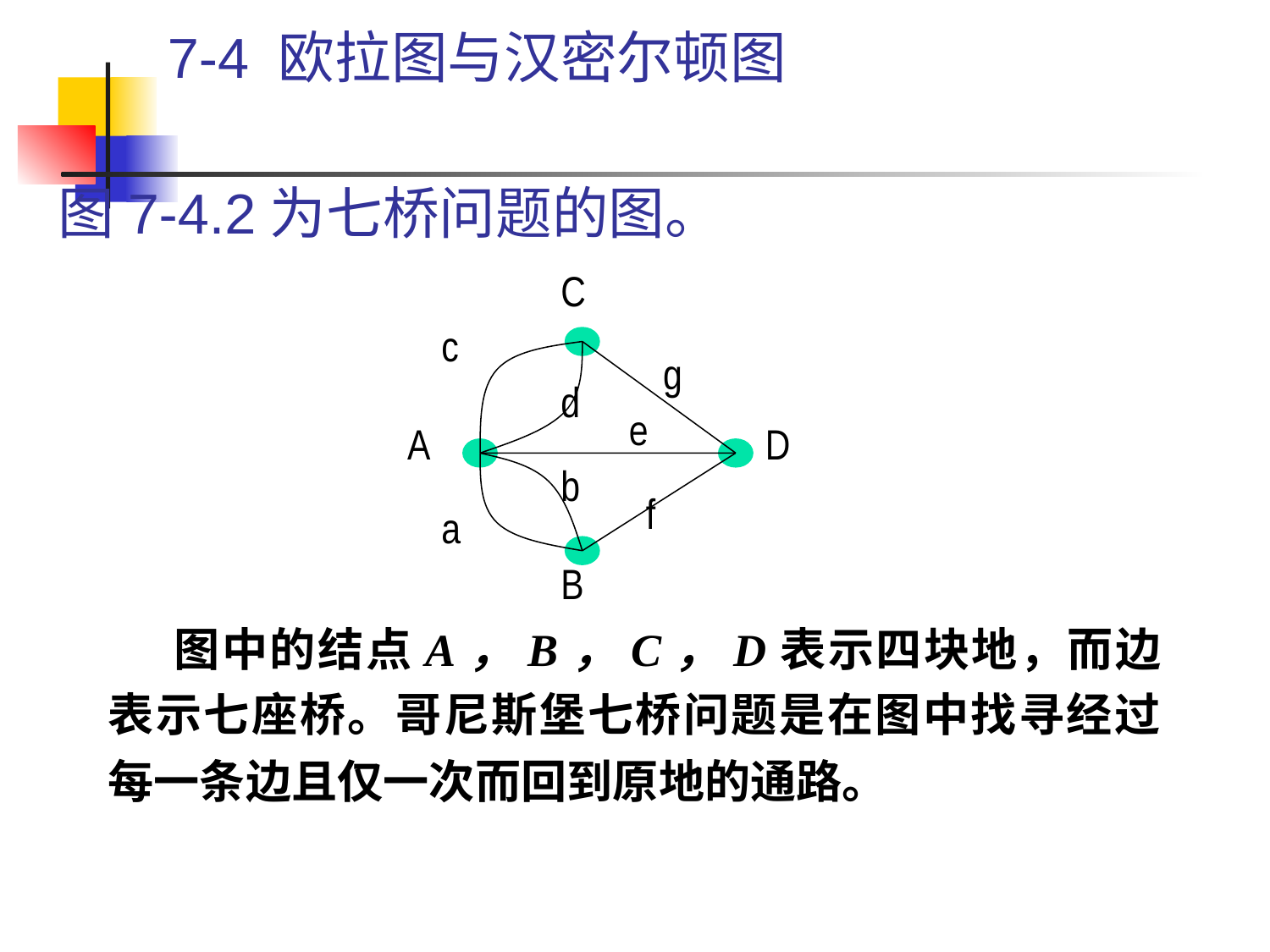

7-4 欧拉图与汉密尔顿图
# 图7-4.2为七桥问题的图。
C
c

g
d
e
A
D

b

f
a

B
图中的结点A，B，C，D表示四块地，而边表示七座桥。哥尼斯堡七桥问题是在图中找寻经过每一条边且仅一次而回到原地的通路。